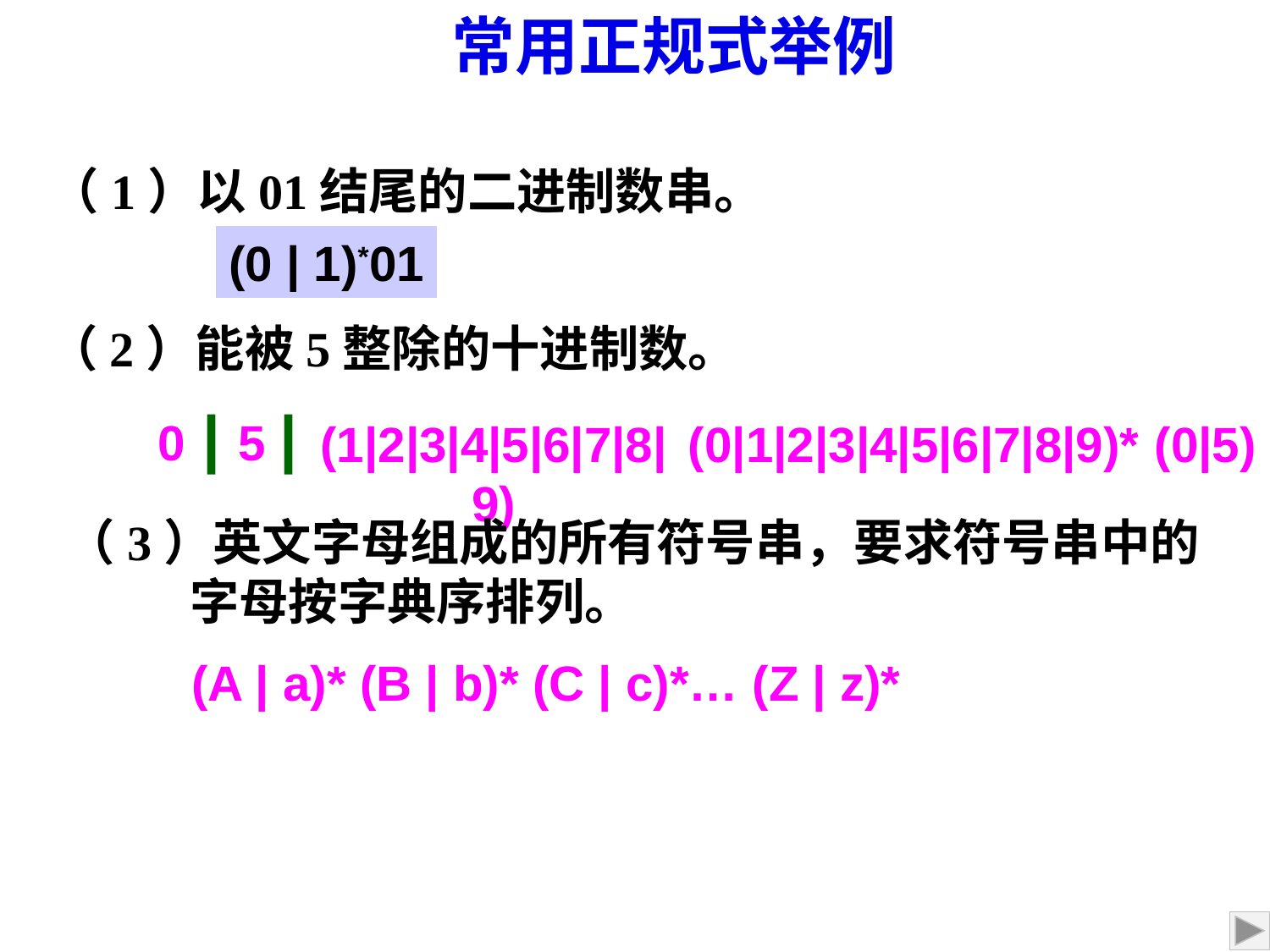

常用正规式举例
（1）以01结尾的二进制数串。
(0 | 1)*01
（2）能被5整除的十进制数。
0 | 5 |
(1|2|3|4|5|6|7|8|9)
(0|1|2|3|4|5|6|7|8|9)*
(0|5)
（3）英文字母组成的所有符号串，要求符号串中的
          字母按字典序排列。
(A | a)* (B | b)* (C | c)*… (Z | z)*